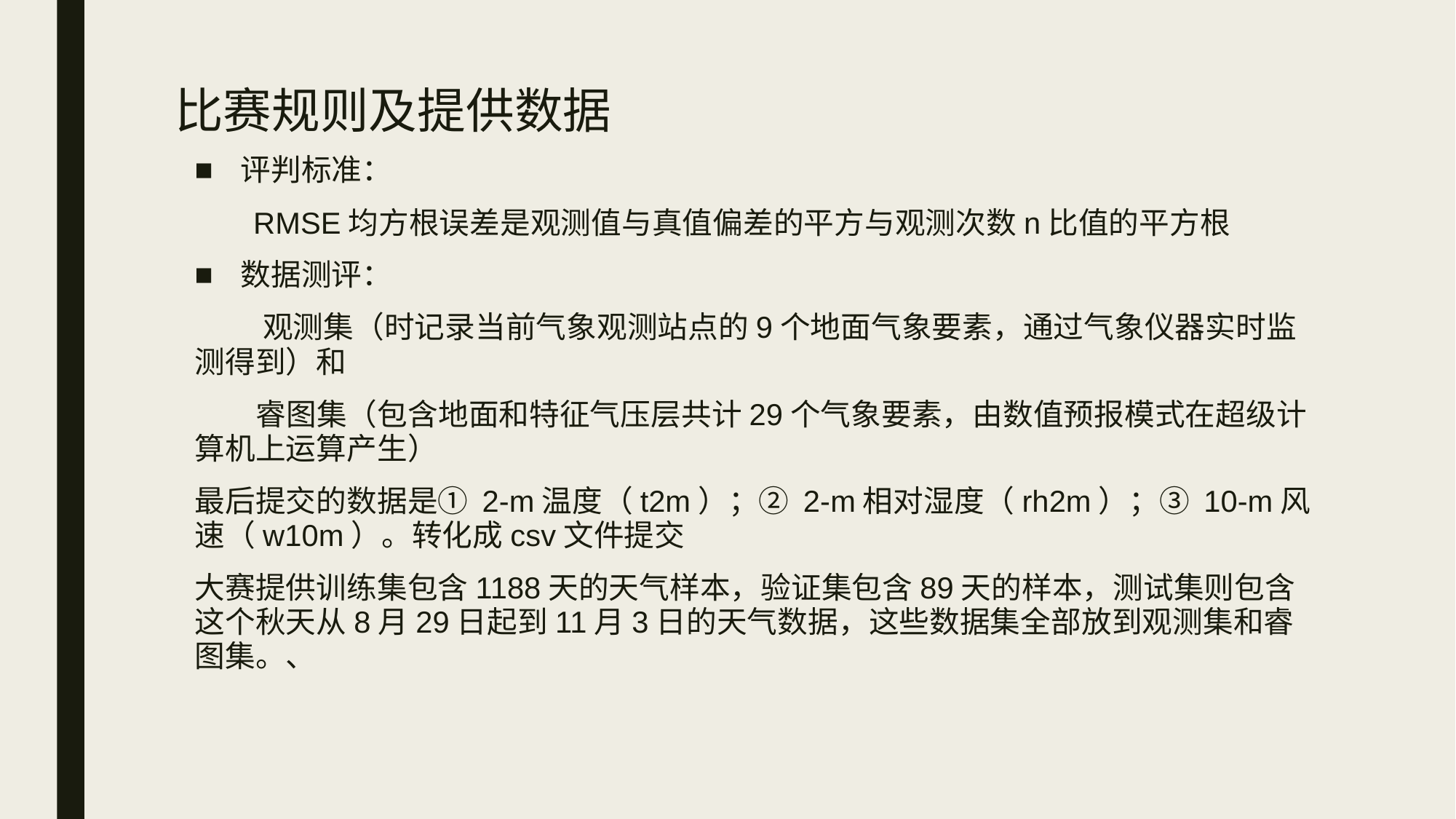

# 比赛规则及提供数据
评判标准：
       RMSE均方根误差是观测值与真值偏差的平方与观测次数n比值的平方根
数据测评：
         观测集（时记录当前气象观测站点的9个地面气象要素，通过气象仪器实时监测得到）和
        睿图集（包含地面和特征气压层共计29个气象要素，由数值预报模式在超级计算机上运算产生）
最后提交的数据是① 2-m温度（t2m）；② 2-m相对湿度（rh2m）；③ 10-m风速（w10m）。转化成csv文件提交
大赛提供训练集包含1188天的天气样本，验证集包含89天的样本，测试集则包含这个秋天从8月29日起到11月3日的天气数据，这些数据集全部放到观测集和睿图集。、